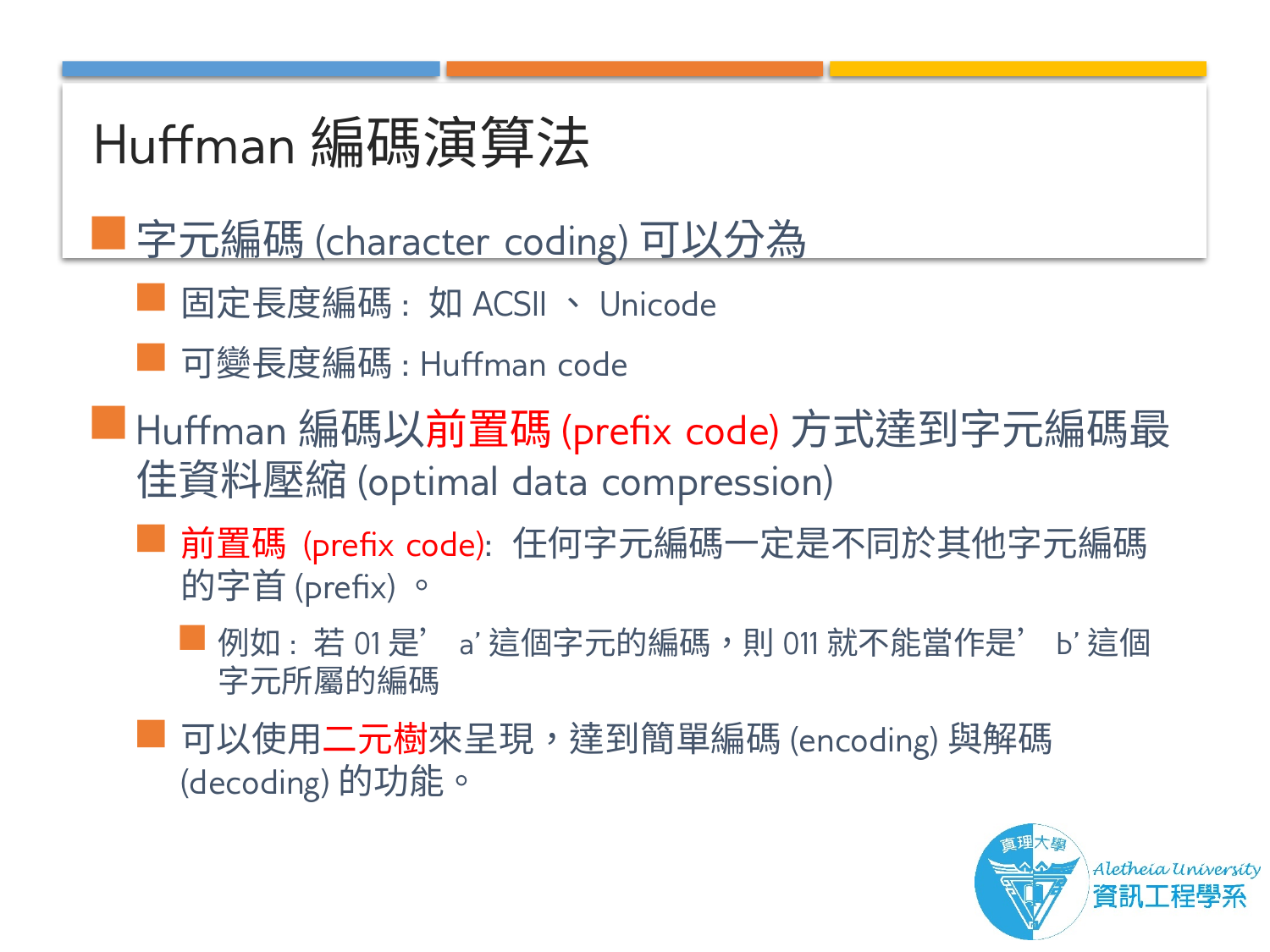

# Huffman編碼演算法
字元編碼(character coding)可以分為
固定長度編碼: 如ACSII、Unicode
可變長度編碼: Huffman code
Huffman編碼以前置碼(prefix code)方式達到字元編碼最佳資料壓縮(optimal data compression)
前置碼 (prefix code): 任何字元編碼一定是不同於其他字元編碼的字首(prefix)。
例如: 若01是’a’這個字元的編碼，則011就不能當作是’b’這個字元所屬的編碼
可以使用二元樹來呈現，達到簡單編碼(encoding)與解碼(decoding)的功能。